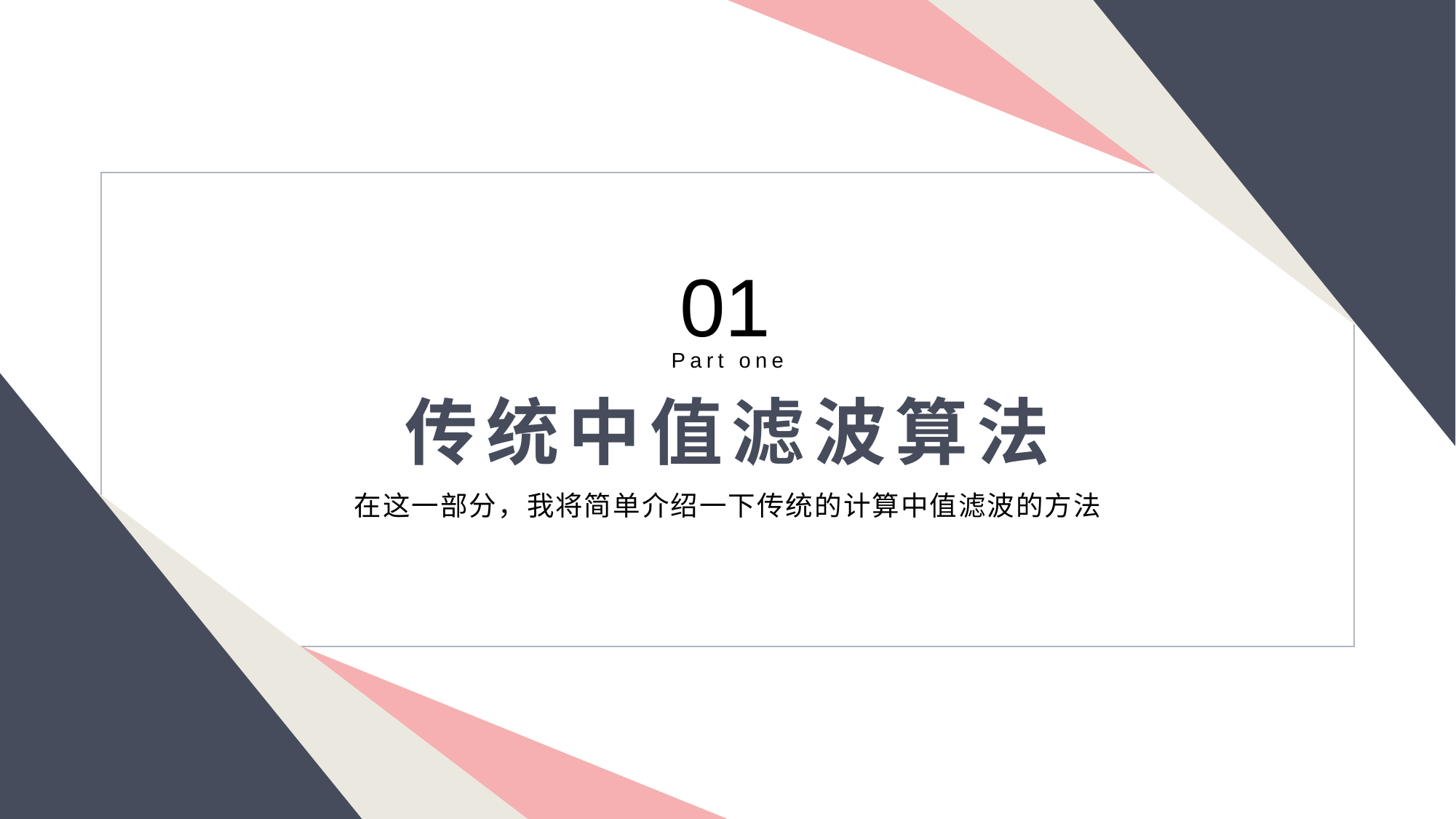

01
Part one
传统中值滤波算法
在这一部分，我将简单介绍一下传统的计算中值滤波的方法